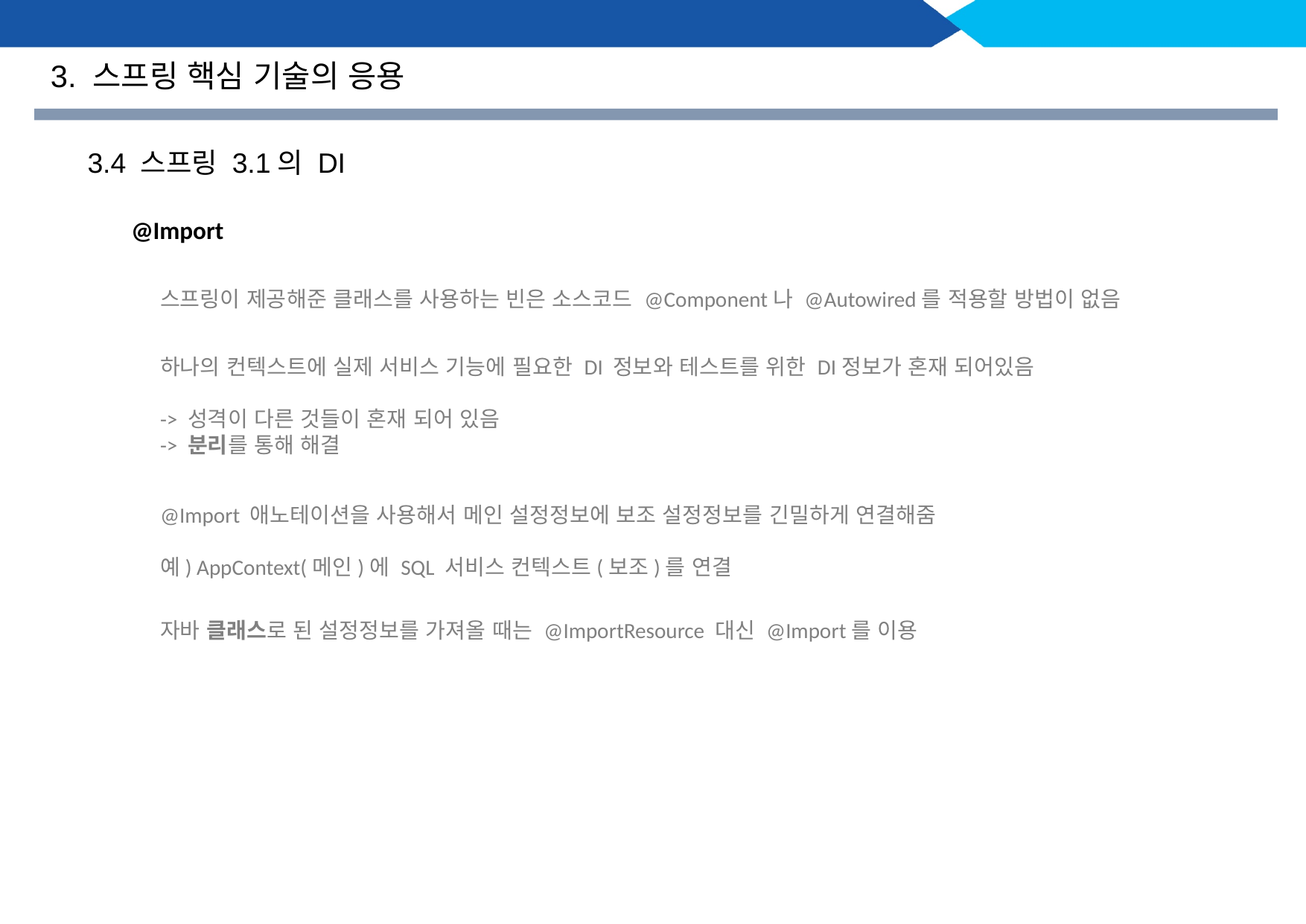

3. 스프링 핵심 기술의 응용
3.4 스프링 3.1의 DI
@Import
스프링이 제공해준 클래스를 사용하는 빈은 소스코드 @Component나 @Autowired를 적용할 방법이 없음
하나의 컨텍스트에 실제 서비스 기능에 필요한 DI 정보와 테스트를 위한 DI정보가 혼재 되어있음

-> 성격이 다른 것들이 혼재 되어 있음
-> 분리를 통해 해결
@Import 애노테이션을 사용해서 메인 설정정보에 보조 설정정보를 긴밀하게 연결해줌

예) AppContext(메인)에 SQL 서비스 컨텍스트(보조)를 연결
자바 클래스로 된 설정정보를 가져올 때는 @ImportResource 대신 @Import를 이용